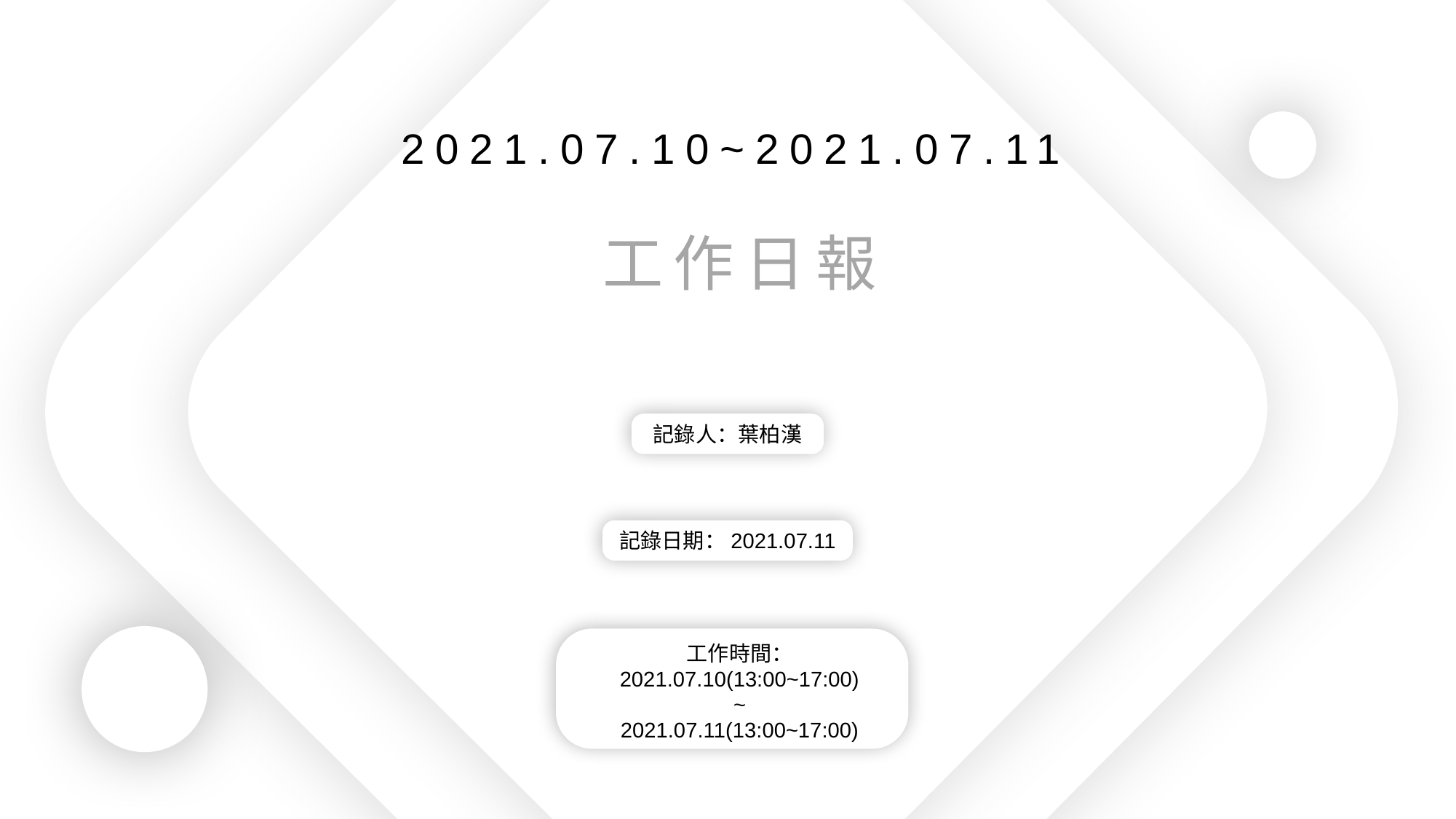

2021.07.10~2021.07.11
工作日報

記錄人：葉柏漢

記錄日期：2021.07.11

工作時間：
2021.07.10(13:00~17:00)
~
2021.07.11(13:00~17:00)